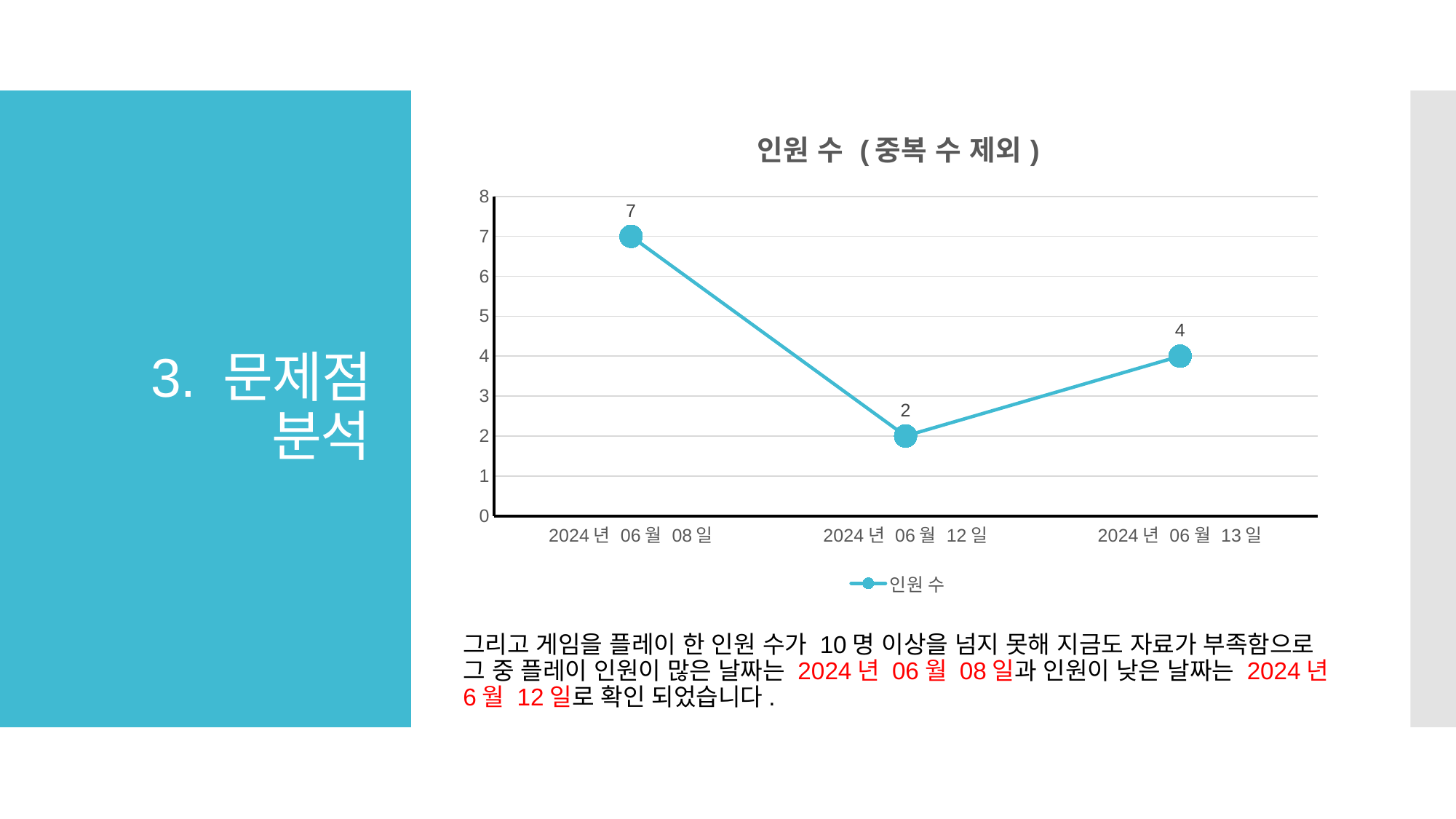

### Chart: 인원 수 (중복 수 제외)

| Category | 인원 수 |
|---|---|
| 2024년 06월 08일 | 7.0 |
| 2024년 06월 12일 | 2.0 |
| 2024년 06월 13일 | 4.0 |
# 3. 문제점 분석
그리고 게임을 플레이 한 인원 수가 10명 이상을 넘지 못해 지금도 자료가 부족함으로 그 중 플레이 인원이 많은 날짜는 2024년 06월 08일과 인원이 낮은 날짜는 2024년 6월 12일로 확인 되었습니다.